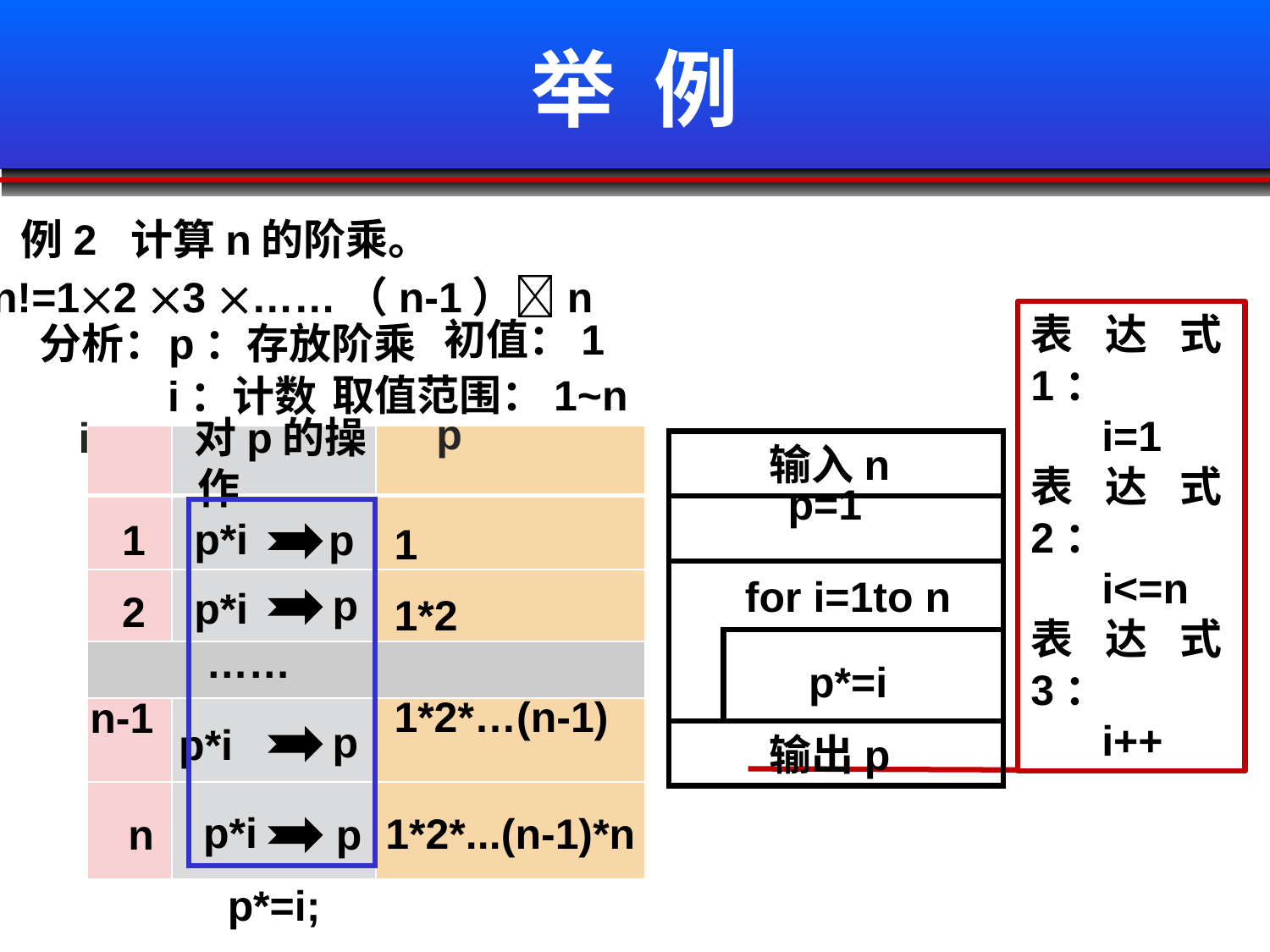

# 举  例
例2  计算n的阶乘。
n!=1×2 ×3 ×……（n-1）×n
表达式1：
      i=1
表达式2：
      i<=n
表达式3：
      i++
初值：1
分析：
p：存放阶乘
取值范围：1~n
i：计数
|  |  |  |
| --- | --- | --- |
|  |  |  |
|  |  |  |
|  |  |  |
|  |  |  |
|  |  |  |
p
i
对p的操作
               输入n
         p=1

p*i
1
 p
1

for i=1to n
 p
p*i
2
1*2

……
p*=i
1*2*…(n-1)
n-1
 p
p*i
               输出p

p*i
1*2*...(n-1)*n
n
 p

p*=i;